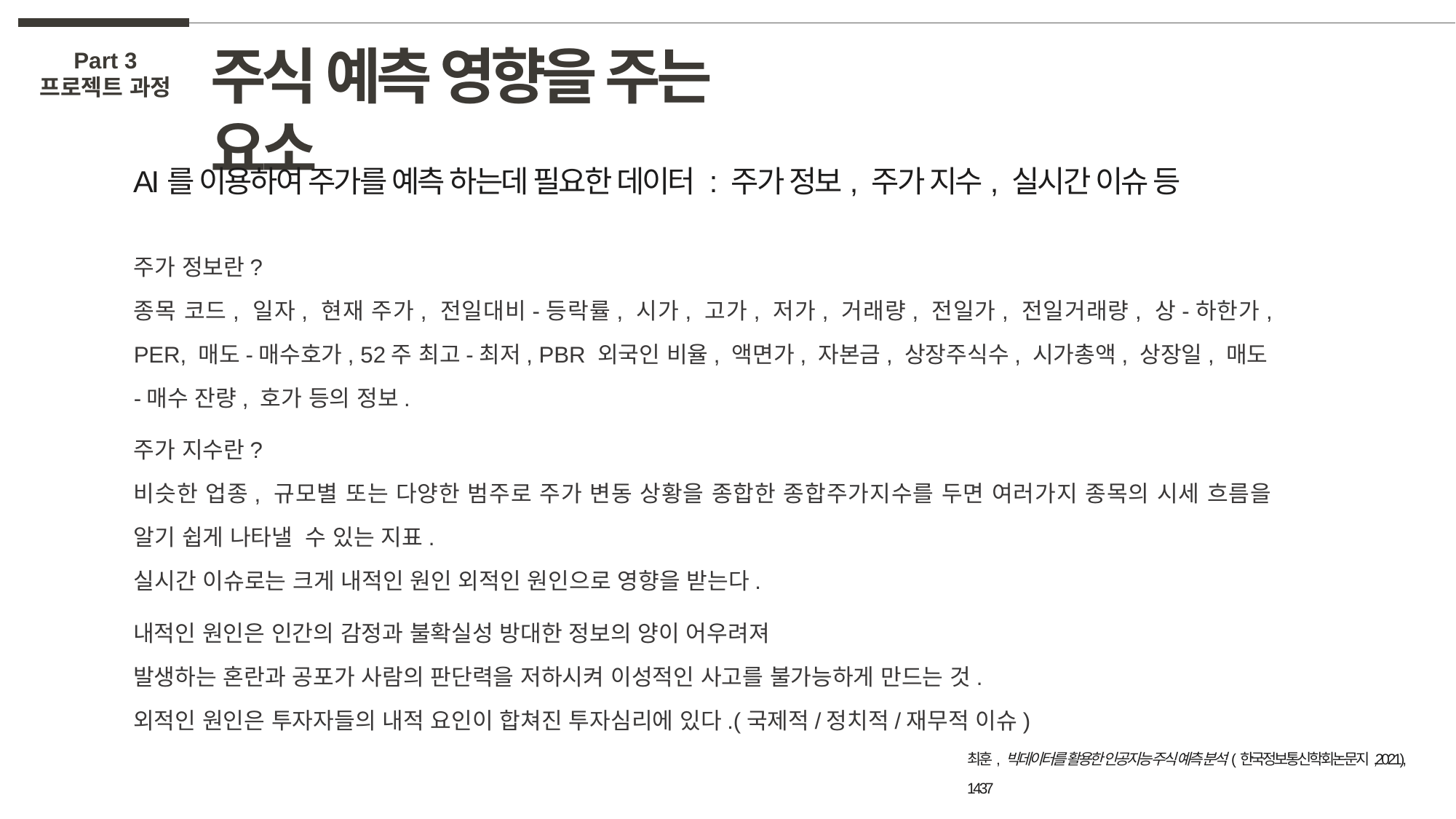

주식 예측 영향을 주는 요소
Part 3
프로젝트 과정
AI를 이용하여 주가를 예측 하는데 필요한 데이터 : 주가 정보, 주가 지수, 실시간 이슈 등
주가 정보란?
종목 코드, 일자, 현재 주가, 전일대비-등락률, 시가, 고가, 저가, 거래량, 전일가, 전일거래량, 상-하한가, PER, 매도-매수호가, 52주 최고-최저, PBR 외국인 비율, 액면가, 자본금, 상장주식수, 시가총액, 상장일, 매도-매수 잔량, 호가 등의 정보.
주가 지수란?
비슷한 업종, 규모별 또는 다양한 범주로 주가 변동 상황을 종합한 종합주가지수를 두면 여러가지 종목의 시세 흐름을 알기 쉽게 나타낼  수 있는 지표.
실시간 이슈로는 크게 내적인 원인 외적인 원인으로 영향을 받는다.
내적인 원인은 인간의 감정과 불확실성 방대한 정보의 양이 어우려져
발생하는 혼란과 공포가 사람의 판단력을 저하시켜 이성적인 사고를 불가능하게 만드는 것.
외적인 원인은 투자자들의 내적 요인이 합쳐진 투자심리에 있다.(국제적/정치적/재무적 이슈)
최훈, 빅데이터를 활용한 인공지능 주식 예측 분석(한국정보통신학회논문지,2021), 1437